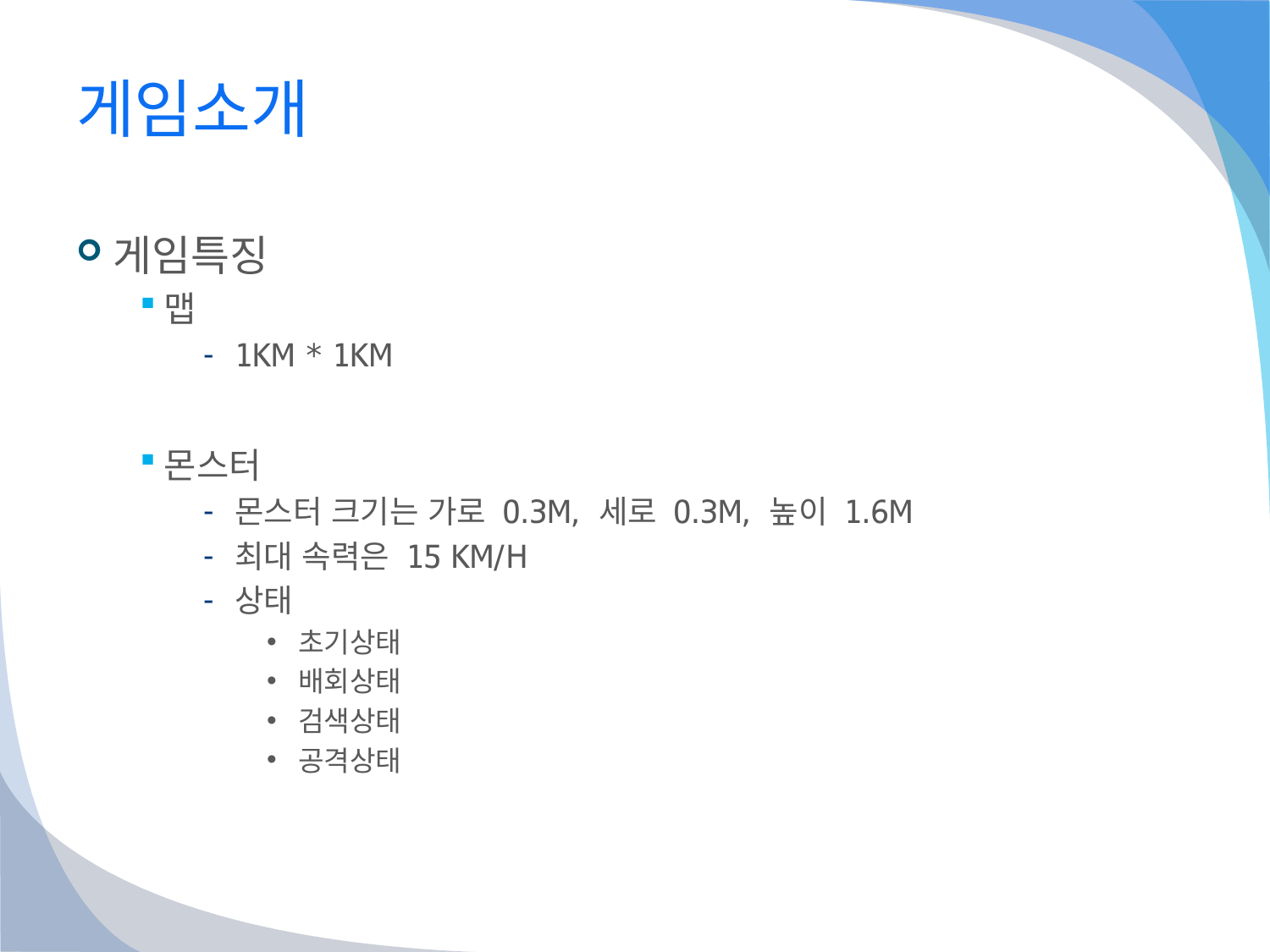

# 게임소개
게임특징
맵
1KM * 1KM

몬스터
몬스터 크기는 가로 0.3M, 세로 0.3M, 높이 1.6M
최대 속력은 15 KM/H
상태
초기상태
배회상태
검색상태
공격상태